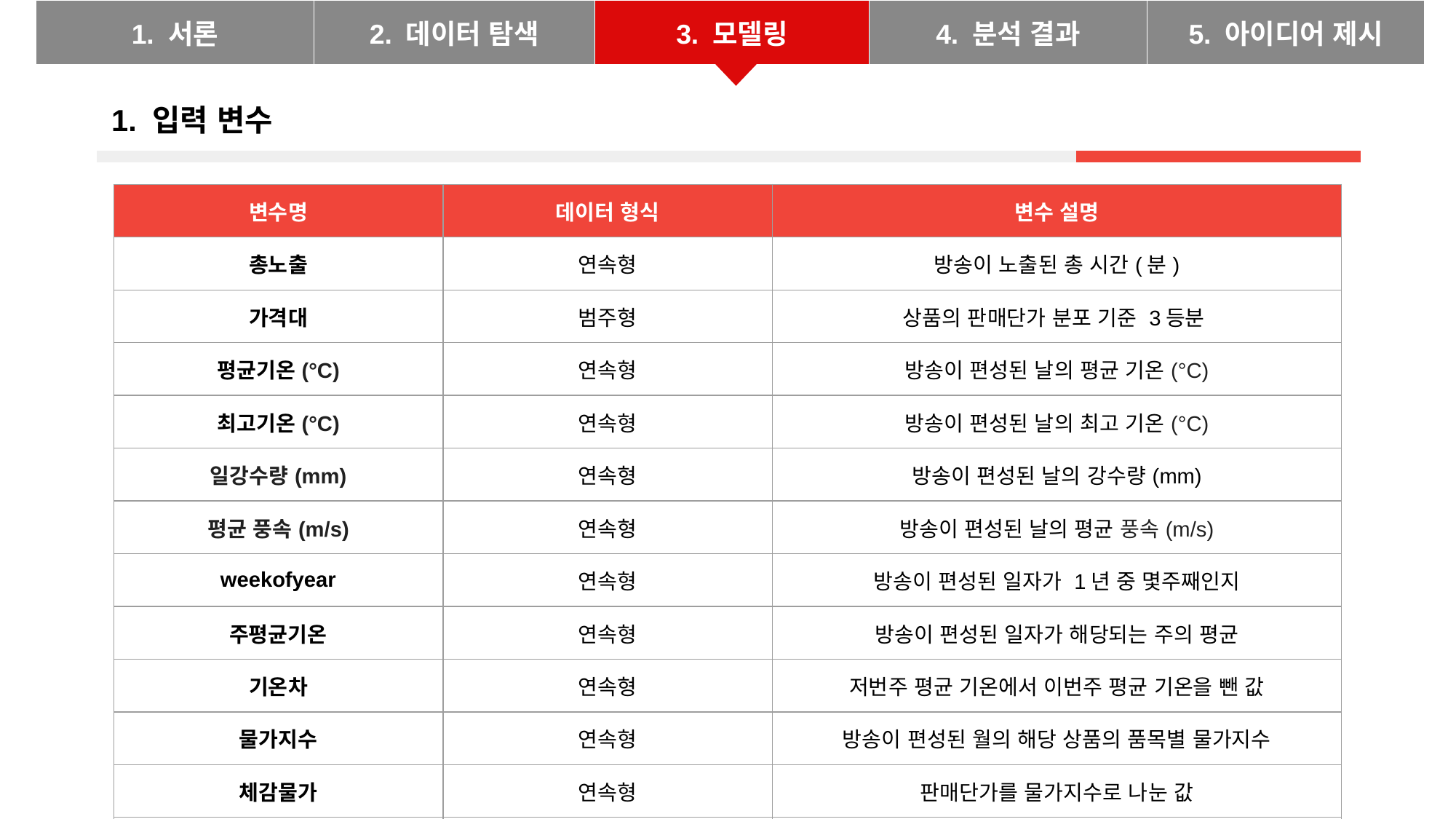

| 1. 서론 | 2. 데이터 탐색 | 3. 모델링 | 4. 분석 결과 | 5. 아이디어 제시 |
| --- | --- | --- | --- | --- |

1. 입력 변수

| 변수명 | 데이터 형식 | 변수 설명 |
| --- | --- | --- |
| 총노출 | 연속형 | 방송이 노출된 총 시간(분) |
| 가격대 | 범주형 | 상품의 판매단가 분포 기준 3등분 |
| 평균기온(°C) | 연속형 | 방송이 편성된 날의 평균 기온(°C) |
| 최고기온(°C) | 연속형 | 방송이 편성된 날의 최고 기온(°C) |
| 일강수량(mm) | 연속형 | 방송이 편성된 날의 강수량(mm) |
| 평균 풍속(m/s) | 연속형 | 방송이 편성된 날의 평균 풍속(m/s) |
| weekofyear | 연속형 | 방송이 편성된 일자가 1년 중 몇주째인지 |
| 주평균기온 | 연속형 | 방송이 편성된 일자가 해당되는 주의 평균 |
| 기온차 | 연속형 | 저번주 평균 기온에서 이번주 평균 기온을 뺀 값 |
| 물가지수 | 연속형 | 방송이 편성된 월의 해당 상품의 품목별 물가지수 |
| 체감물가 | 연속형 | 판매단가를 물가지수로 나눈 값 |
| 실업률 | 연속형 | 방송이 편성된 월의 평균 실업률 |